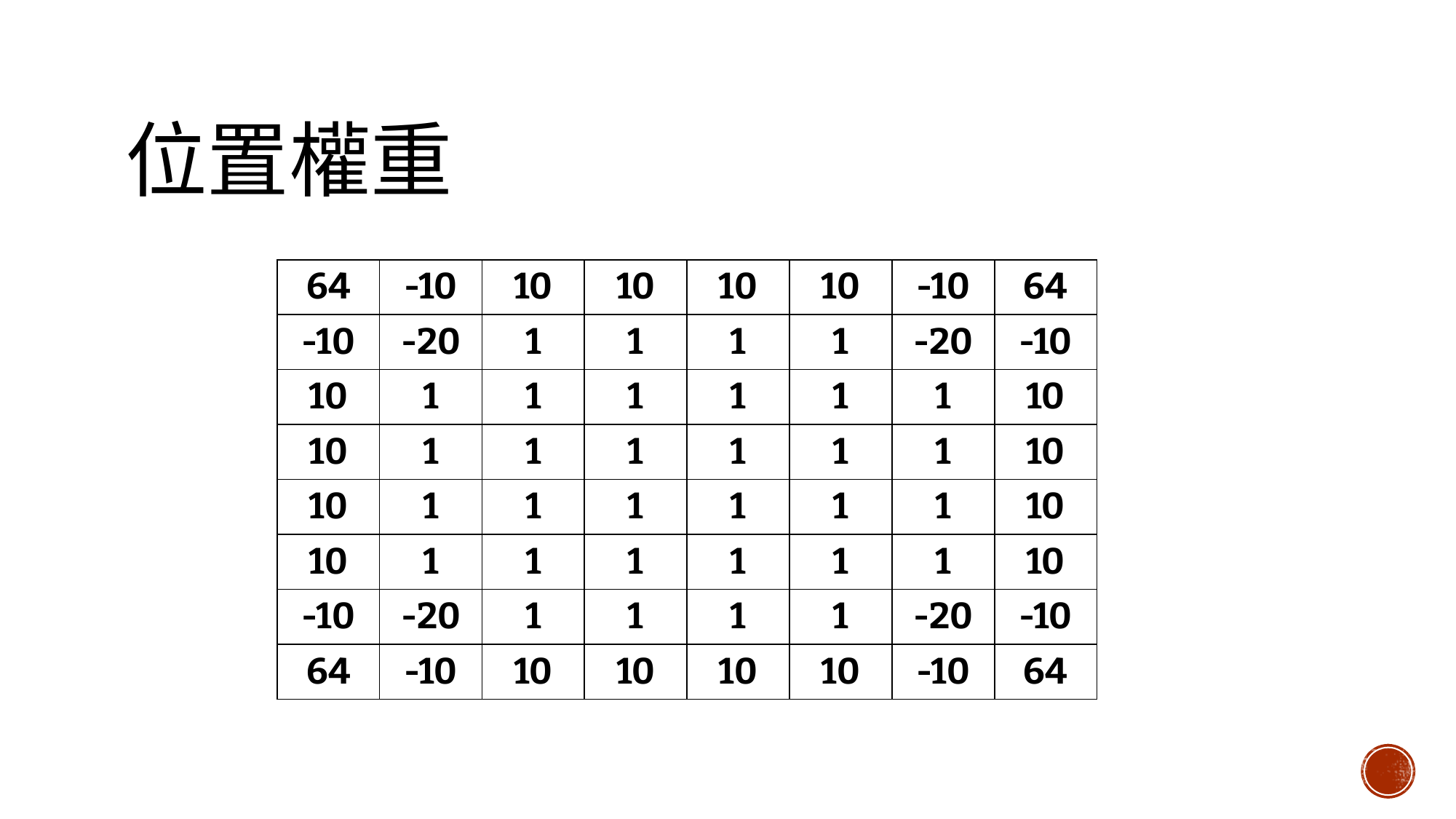

# 位置權重
| 64 | -10 | 10 | 10 | 10 | 10 | -10 | 64 |
| --- | --- | --- | --- | --- | --- | --- | --- |
| -10 | -20 | 1 | 1 | 1 | 1 | -20 | -10 |
| 10 | 1 | 1 | 1 | 1 | 1 | 1 | 10 |
| 10 | 1 | 1 | 1 | 1 | 1 | 1 | 10 |
| 10 | 1 | 1 | 1 | 1 | 1 | 1 | 10 |
| 10 | 1 | 1 | 1 | 1 | 1 | 1 | 10 |
| -10 | -20 | 1 | 1 | 1 | 1 | -20 | -10 |
| 64 | -10 | 10 | 10 | 10 | 10 | -10 | 64 |